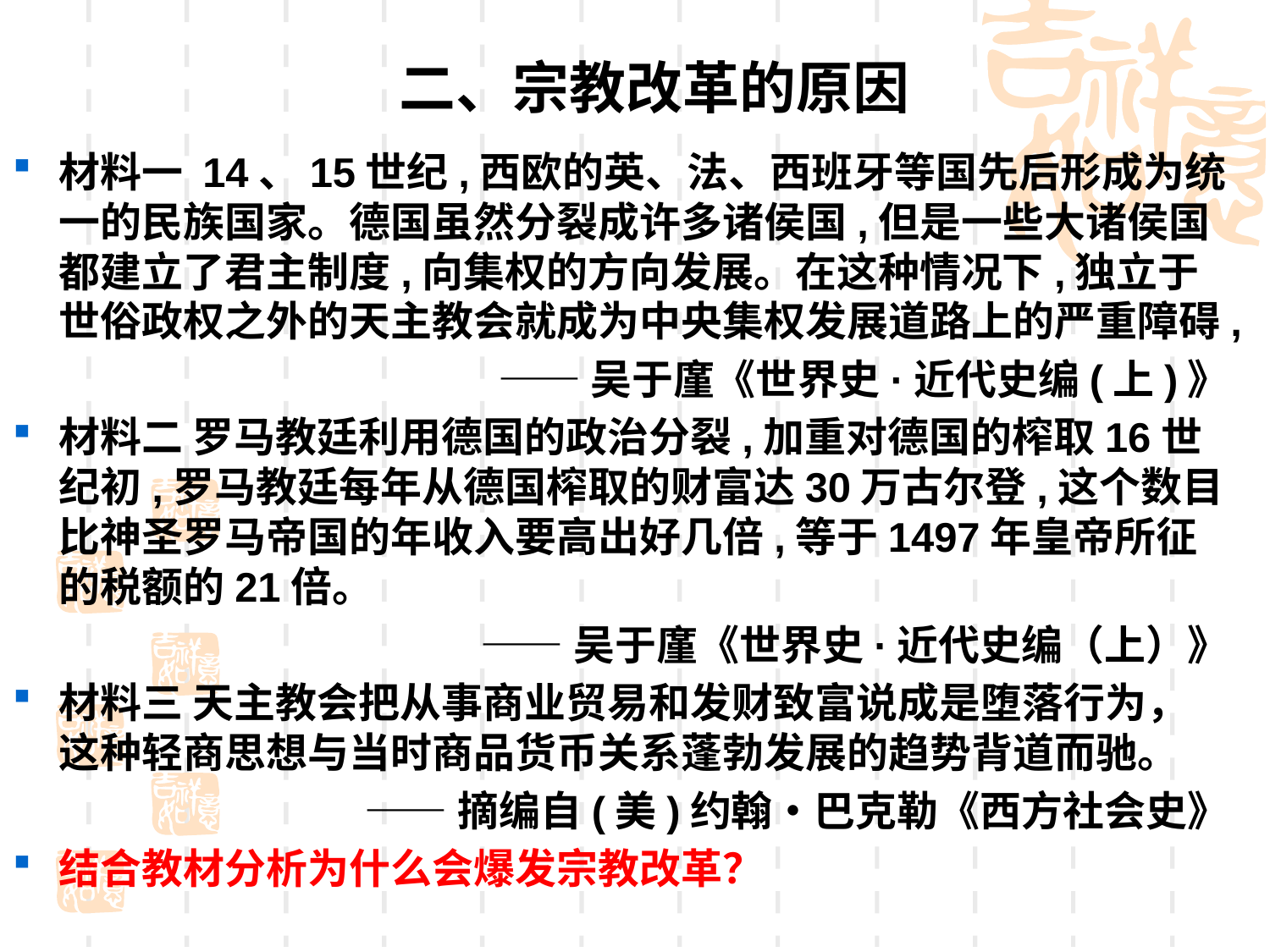

# 二、宗教改革的原因
材料一 14、15世纪,西欧的英、法、西班牙等国先后形成为统一的民族国家。德国虽然分裂成许多诸侯国,但是一些大诸侯国都建立了君主制度,向集权的方向发展。在这种情况下,独立于世俗政权之外的天主教会就成为中央集权发展道路上的严重障碍,
                      ——吴于廑《世界史·近代史编(上)》
材料二 罗马教廷利用德国的政治分裂,加重对德国的榨取16世纪初,罗马教廷每年从德国榨取的财富达30万古尔登,这个数目比神圣罗马帝国的年收入要高出好几倍,等于1497年皇帝所征的税额的21倍。
 ——吴于廑《世界史·近代史编（上）》
材料三 天主教会把从事商业贸易和发财致富说成是堕落行为，这种轻商思想与当时商品货币关系蓬勃发展的趋势背道而驰。
——摘编自(美)约翰•巴克勒《西方社会史》
结合教材分析为什么会爆发宗教改革？